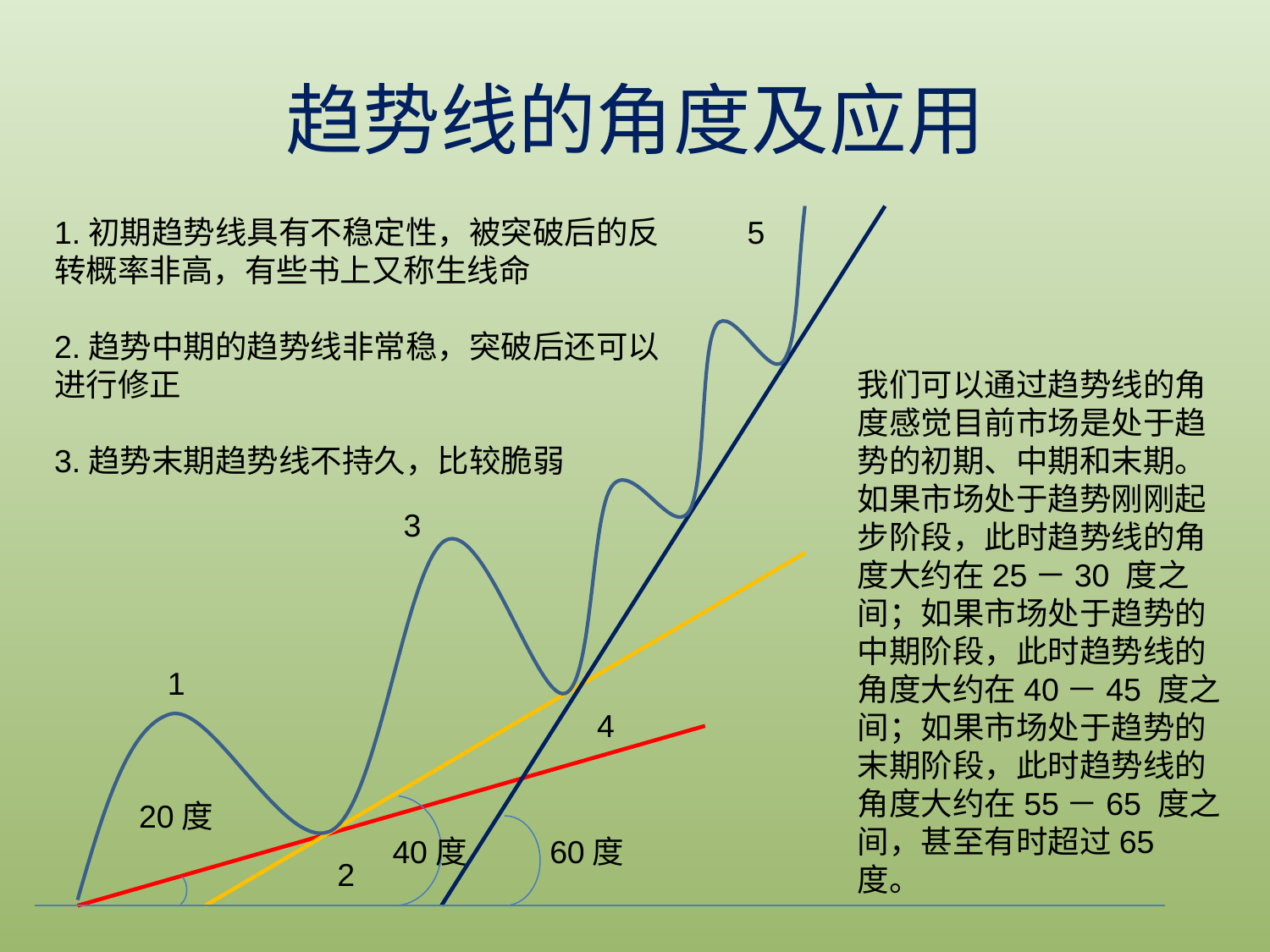

趋势线的角度及应用

5
1.初期趋势线具有不稳定性，被突破后的反转概率非高，有些书上又称生线命

2.趋势中期的趋势线非常稳，突破后还可以进行修正

3.趋势末期趋势线不持久，比较脆弱
我们可以通过趋势线的角度感觉目前市场是处于趋势的初期、中期和末期。如果市场处于趋势刚刚起步阶段，此时趋势线的角度大约在25－30 度之间；如果市场处于趋势的中期阶段，此时趋势线的角度大约在40－45 度之间；如果市场处于趋势的末期阶段，此时趋势线的角度大约在55－65 度之间，甚至有时超过65 度。
3
1
4
20度

40度
60度
2